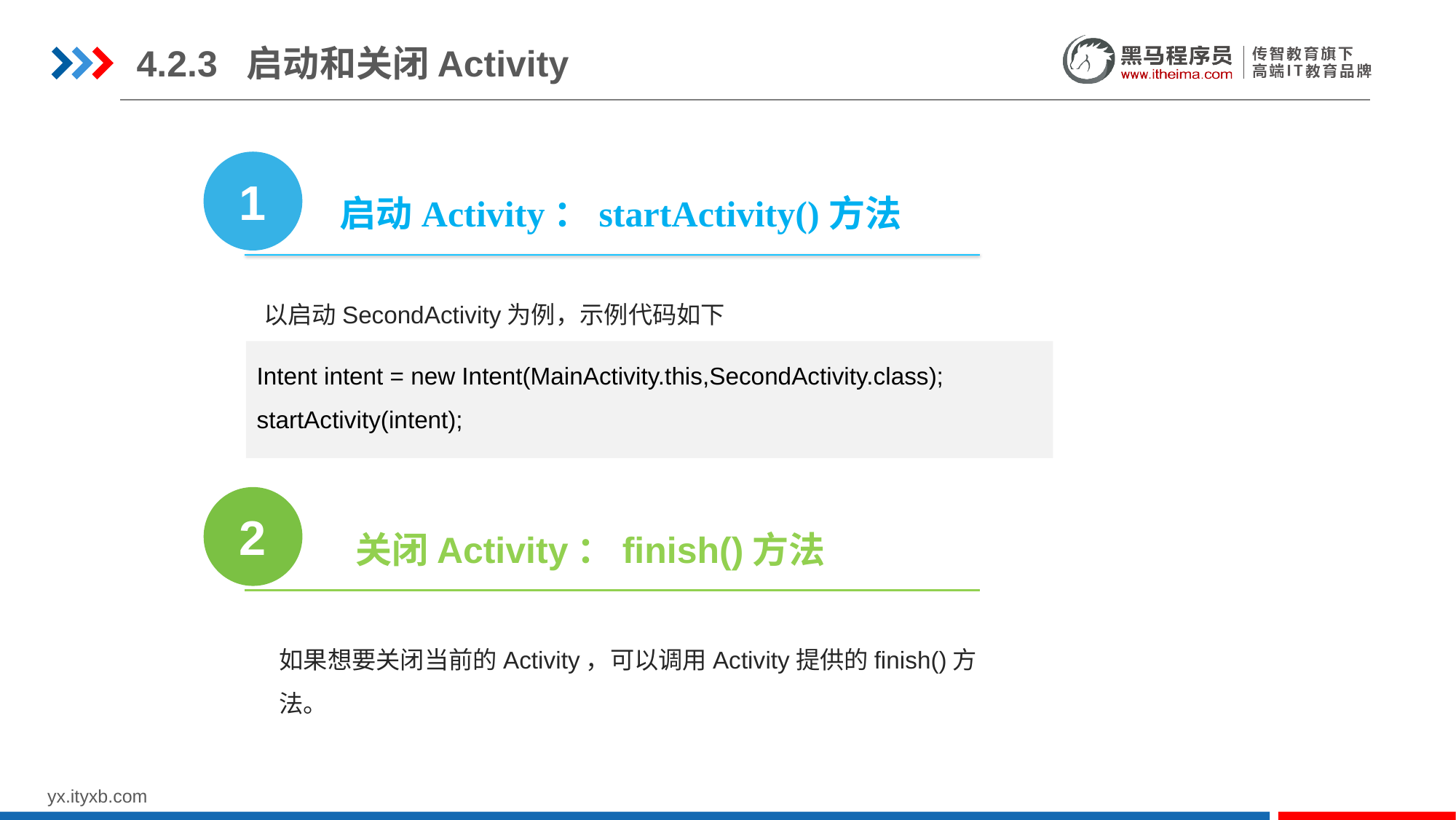

4.2.3  启动和关闭Activity
1
启动Activity：startActivity()方法
以启动SecondActivity为例，示例代码如下
Intent intent = new Intent(MainActivity.this,SecondActivity.class);
startActivity(intent);
2
关闭Activity：finish()方法
如果想要关闭当前的Activity，可以调用Activity提供的finish()方法。